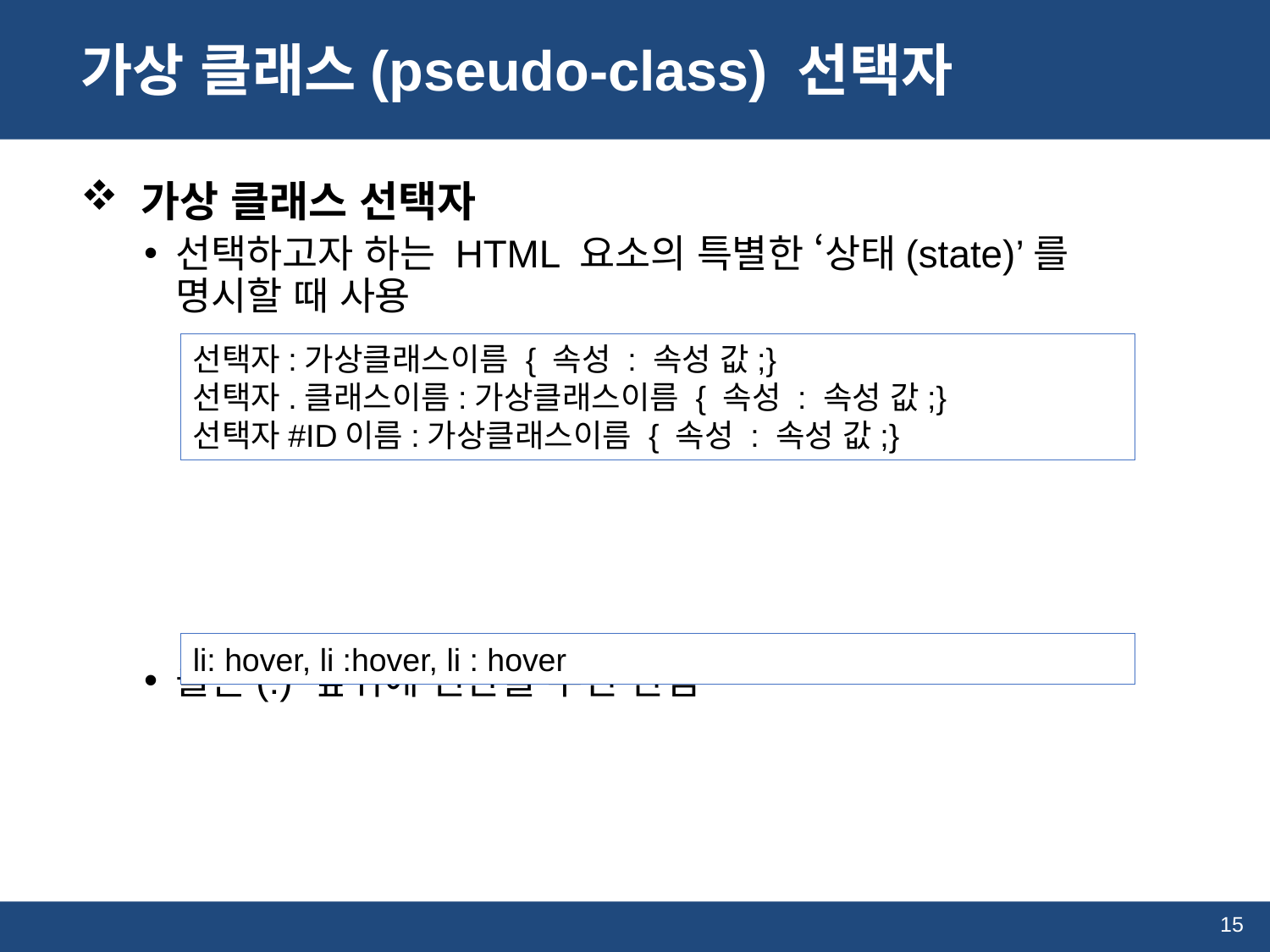

# 가상 클래스(pseudo-class) 선택자
 가상 클래스 선택자
선택하고자 하는 HTML 요소의 특별한 ‘상태(state)’를
명시할 때 사용

콜론(:) 앞뒤에 빈칸을 두면 안됨

선택자:가상클래스이름 { 속성 : 속성 값;}
선택자.클래스이름:가상클래스이름 { 속성 : 속성 값;}
선택자#ID이름:가상클래스이름 { 속성 : 속성 값;}
li: hover, li :hover, li : hover
15